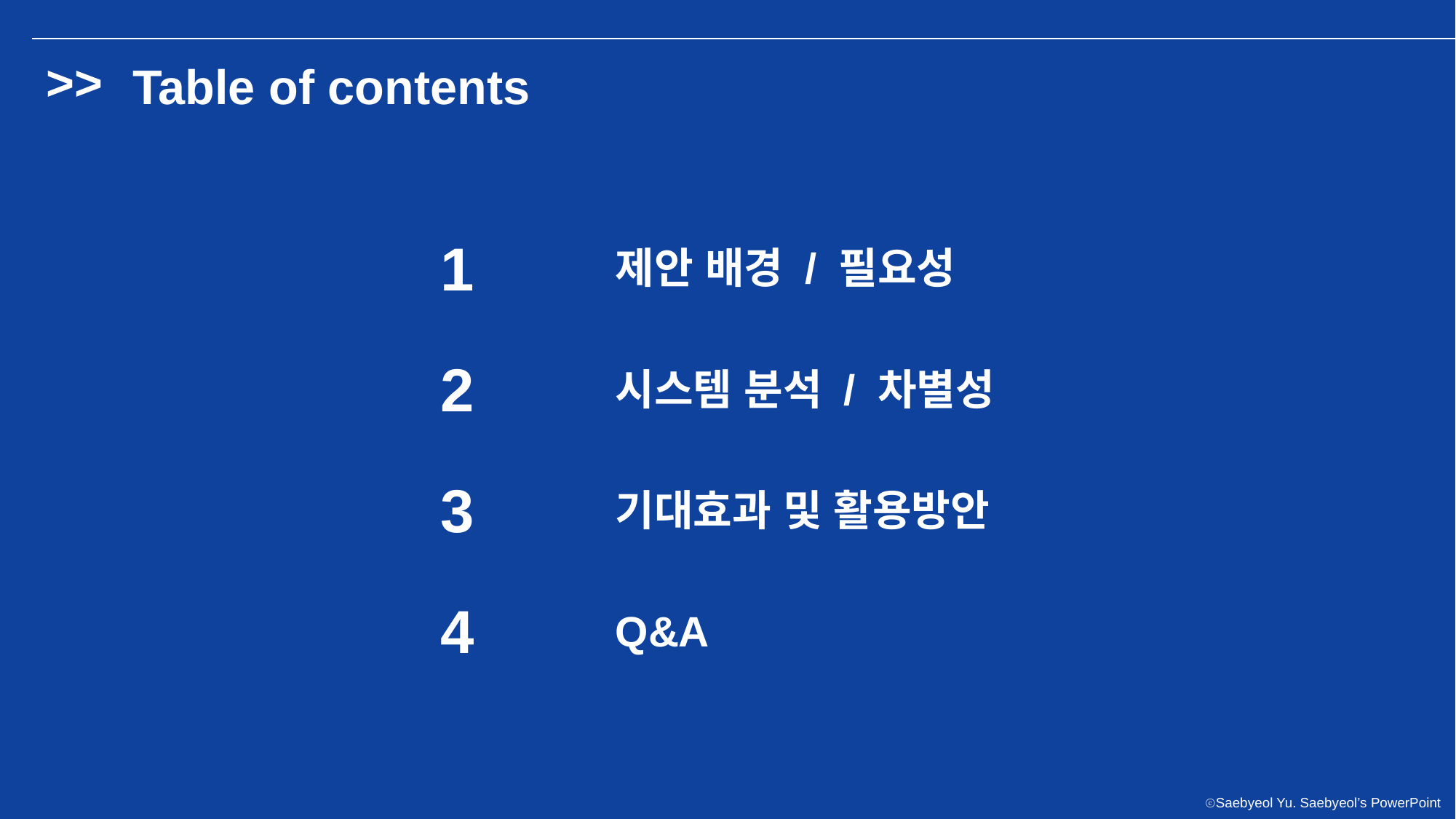

>>
Table of contents
1
제안 배경 / 필요성
2
시스템 분석 / 차별성
3
기대효과 및 활용방안
4
Q&A